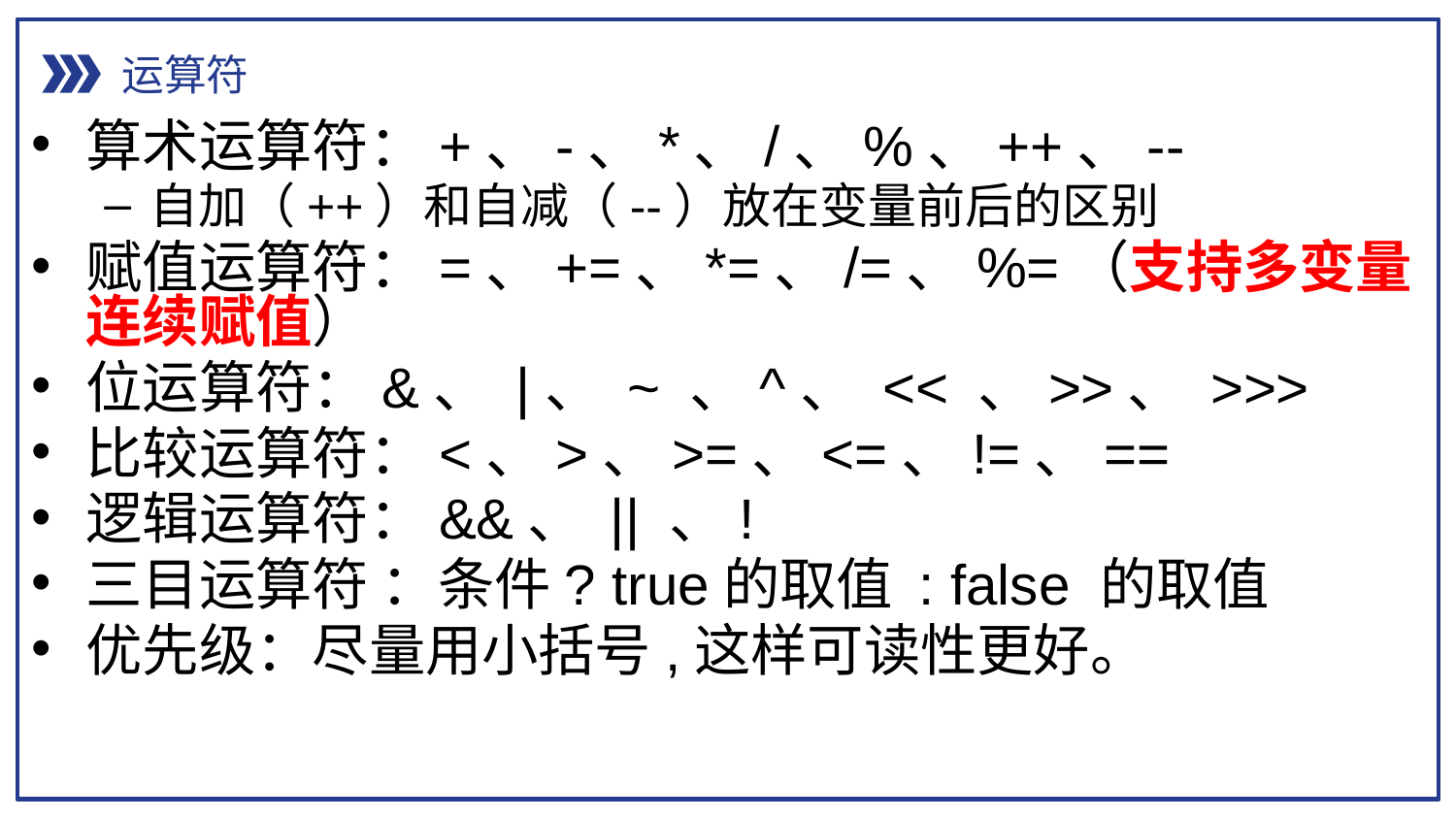

运算符

算术运算符：+、-、*、/、%、++、--
自加（++）和自减（--）放在变量前后的区别
赋值运算符：=、+=、*=、/=、%=（支持多变量连续赋值）
位运算符：&、 |、 ~ 、^、 << 、>>、 >>>
比较运算符：<、>、>=、<=、!=、==
逻辑运算符：&&、 || 、!
三目运算符 ：条件? true的取值 : false 的取值
优先级：尽量用小括号,这样可读性更好。